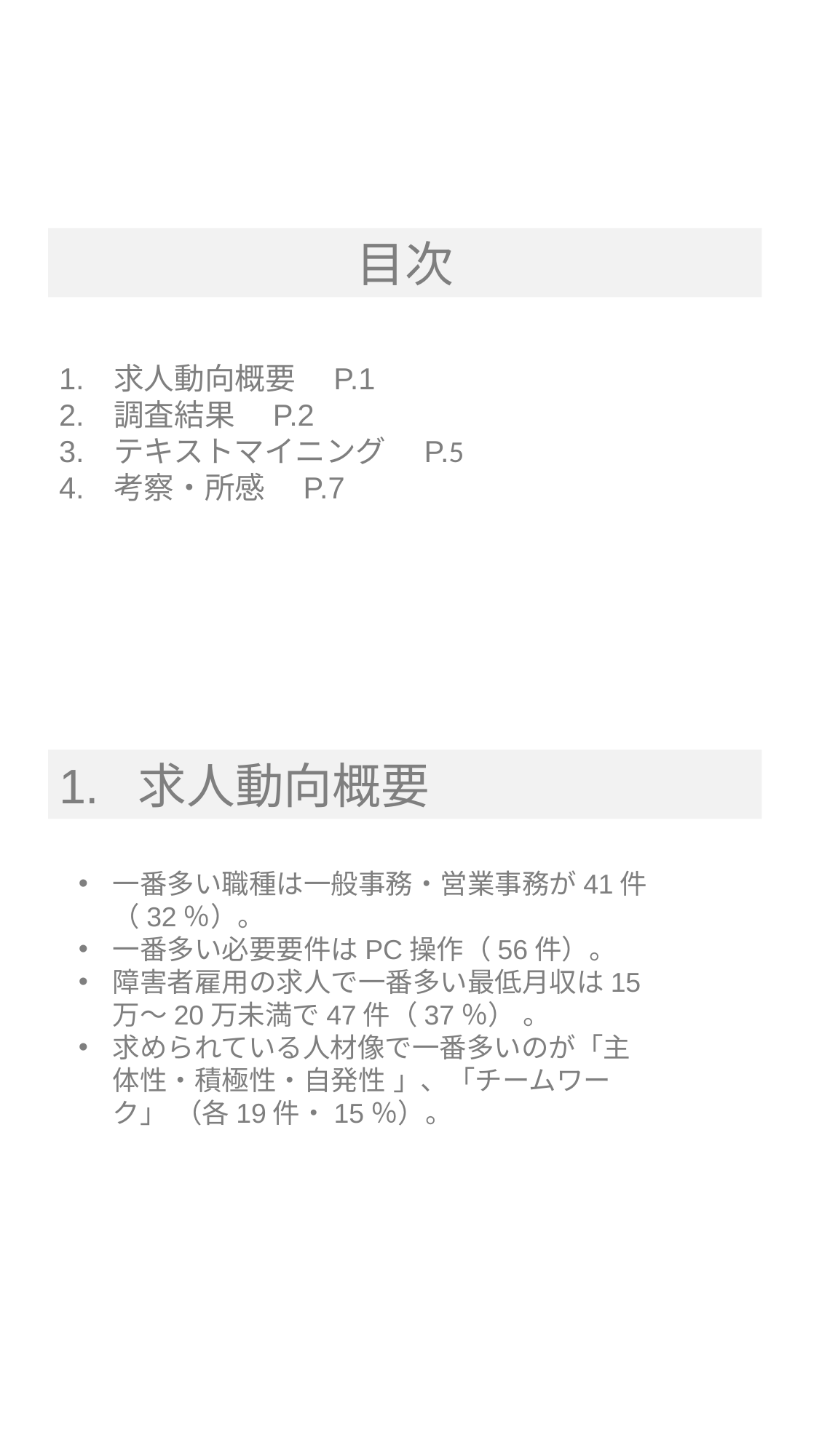

目次
求人動向概要　P.1
調査結果　P.2
テキストマイニング　P.5
考察・所感　P.7
1.  求人動向概要
一番多い職種は一般事務・営業事務が41件（32％）。
一番多い必要要件はPC操作（56件）。
障害者雇用の求人で一番多い最低月収は15万～20万未満で47件（37％） 。
求められている人材像で一番多いのが「主体性・積極性・自発性 」、「チームワーク」 （各19件・15％）。